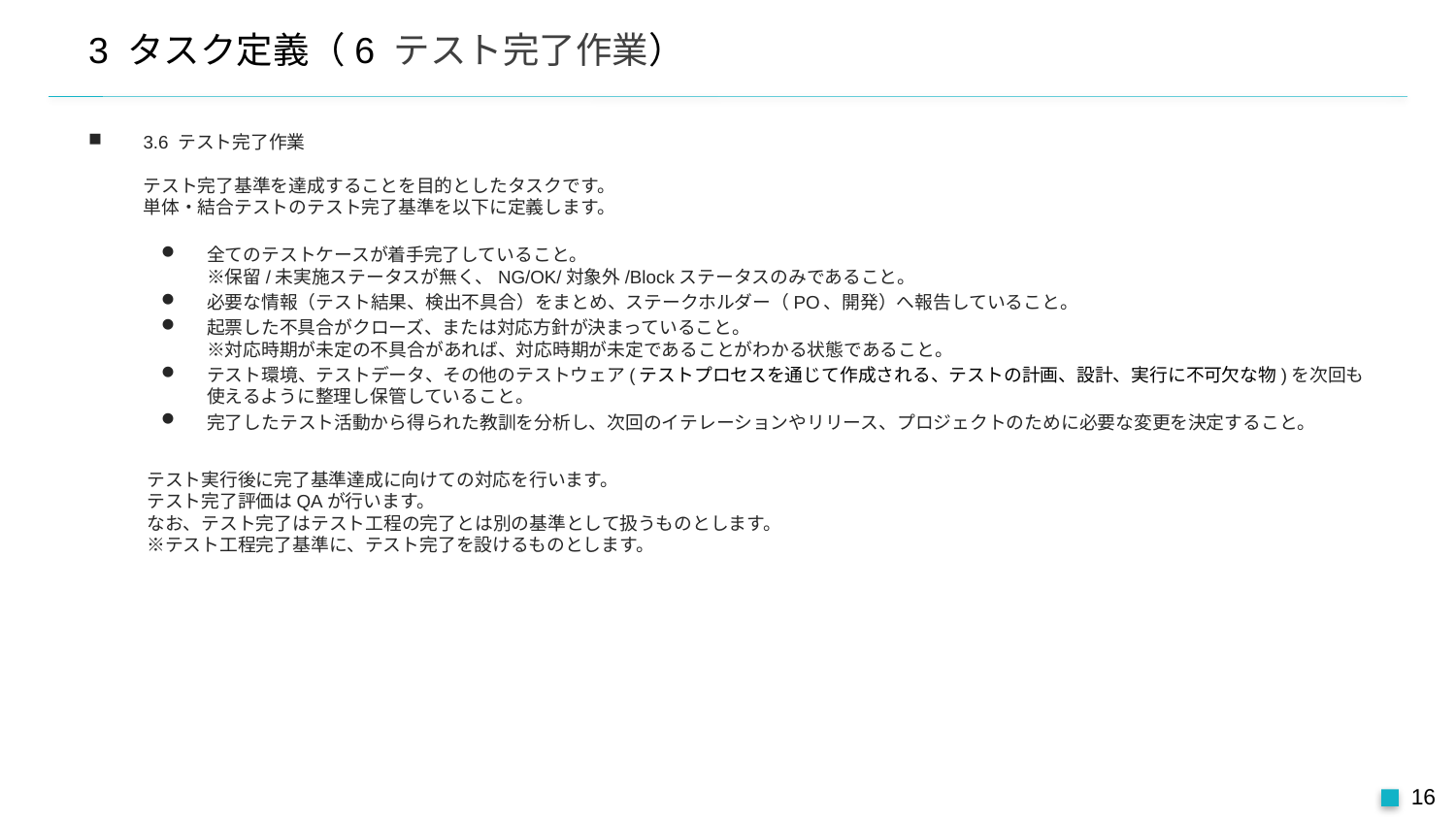

3 タスク定義（6 テスト完了作業）
3.6 テスト完了作業
テスト完了基準を達成することを目的としたタスクです。
単体・結合テストのテスト完了基準を以下に定義します。
全てのテストケースが着手完了していること。
※保留/未実施ステータスが無く、NG/OK/対象外/Blockステータスのみであること。
必要な情報（テスト結果、検出不具合）をまとめ、ステークホルダー（PO、開発）へ報告していること。
起票した不具合がクローズ、または対応方針が決まっていること。
※対応時期が未定の不具合があれば、対応時期が未定であることがわかる状態であること。
テスト環境、テストデータ、その他のテストウェア(テストプロセスを通じて作成される、テストの計画、設計、実行に不可欠な物)を次回も使えるように整理し保管していること。
完了したテスト活動から得られた教訓を分析し、次回のイテレーションやリリース、プロジェクトのために必要な変更を決定すること。
テスト実行後に完了基準達成に向けての対応を行います。
テスト完了評価はQAが行います。
なお、テスト完了はテスト工程の完了とは別の基準として扱うものとします。
※テスト工程完了基準に、テスト完了を設けるものとします。